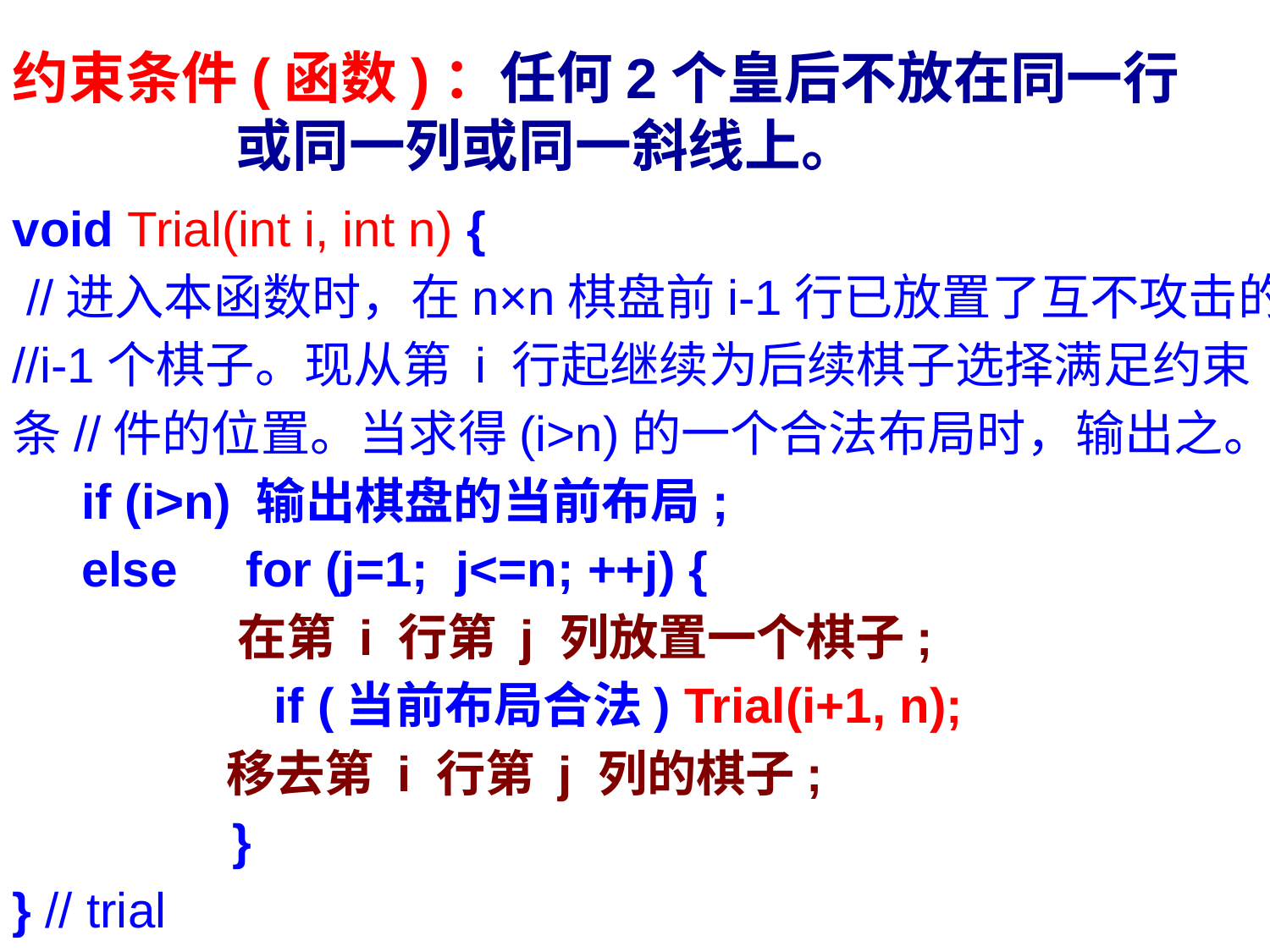

约束条件(函数)：任何2个皇后不放在同一行或同一列或同一斜线上。
void Trial(int i, int n) {
 //进入本函数时，在n×n棋盘前i-1行已放置了互不攻击的//i-1个棋子。现从第 i 行起继续为后续棋子选择满足约束条//件的位置。当求得(i>n)的一个合法布局时，输出之。
     if (i>n) 输出棋盘的当前布局;
     else     for (j=1;  j<=n; ++j) {
                   在第 i 行第 j 列放置一个棋子;
                   if (当前布局合法) Trial(i+1, n);
                  移去第 i 行第 j 列的棋子;
                }
} // trial